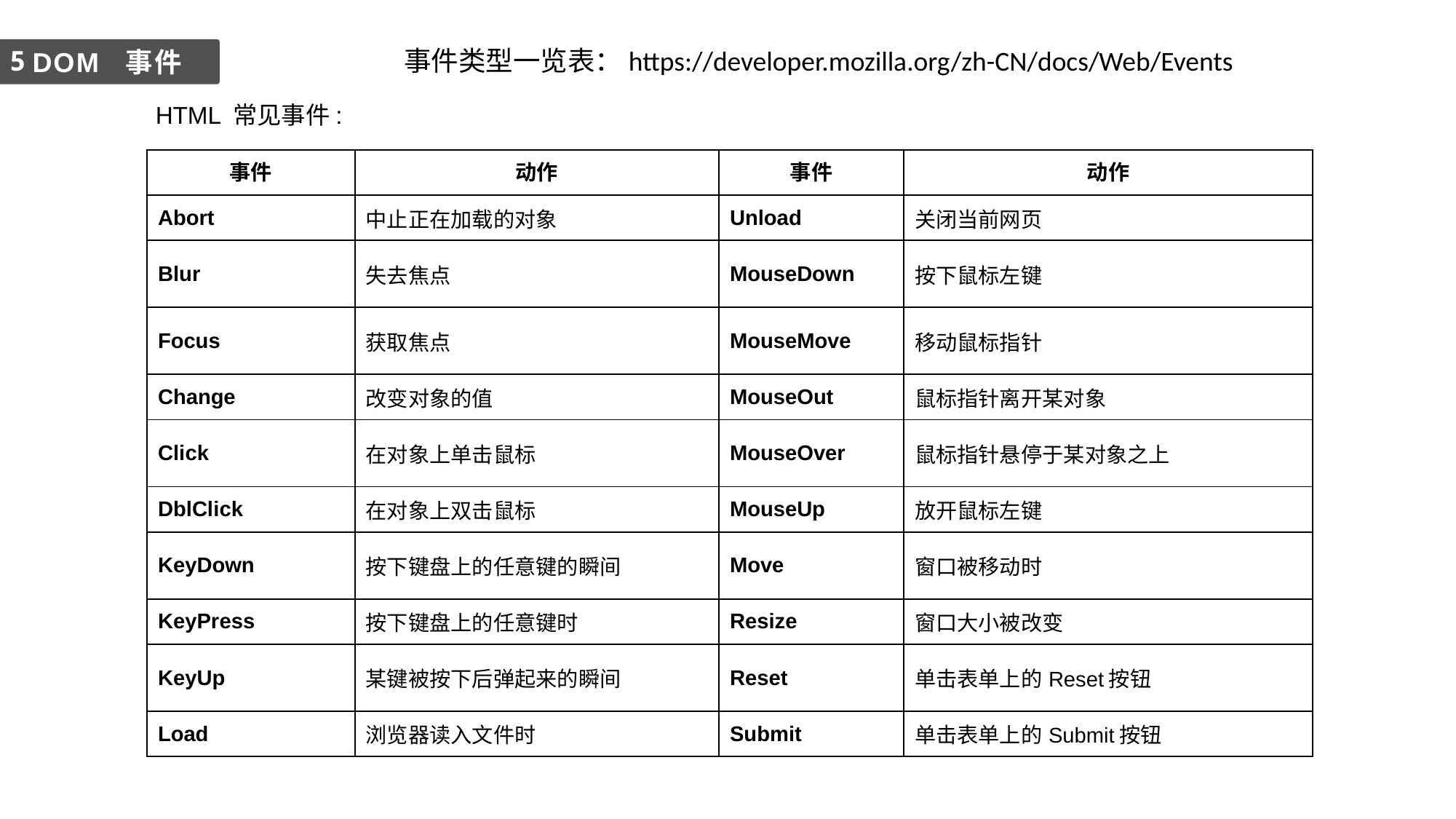

5

DOM  事件
事件类型一览表：https://developer.mozilla.org/zh-CN/docs/Web/Events
1
HTML 常见事件:
| 事件 | 动作 | 事件 | 动作 |
| --- | --- | --- | --- |
| Abort | 中止正在加载的对象 | Unload | 关闭当前网页 |
| Blur | 失去焦点 | MouseDown | 按下鼠标左键 |
| Focus | 获取焦点 | MouseMove | 移动鼠标指针 |
| Change | 改变对象的值 | MouseOut | 鼠标指针离开某对象 |
| Click | 在对象上单击鼠标 | MouseOver | 鼠标指针悬停于某对象之上 |
| DblClick | 在对象上双击鼠标 | MouseUp | 放开鼠标左键 |
| KeyDown | 按下键盘上的任意键的瞬间 | Move | 窗口被移动时 |
| KeyPress | 按下键盘上的任意键时 | Resize | 窗口大小被改变 |
| KeyUp | 某键被按下后弹起来的瞬间 | Reset | 单击表单上的Reset按钮 |
| Load | 浏览器读入文件时 | Submit | 单击表单上的Submit按钮 |